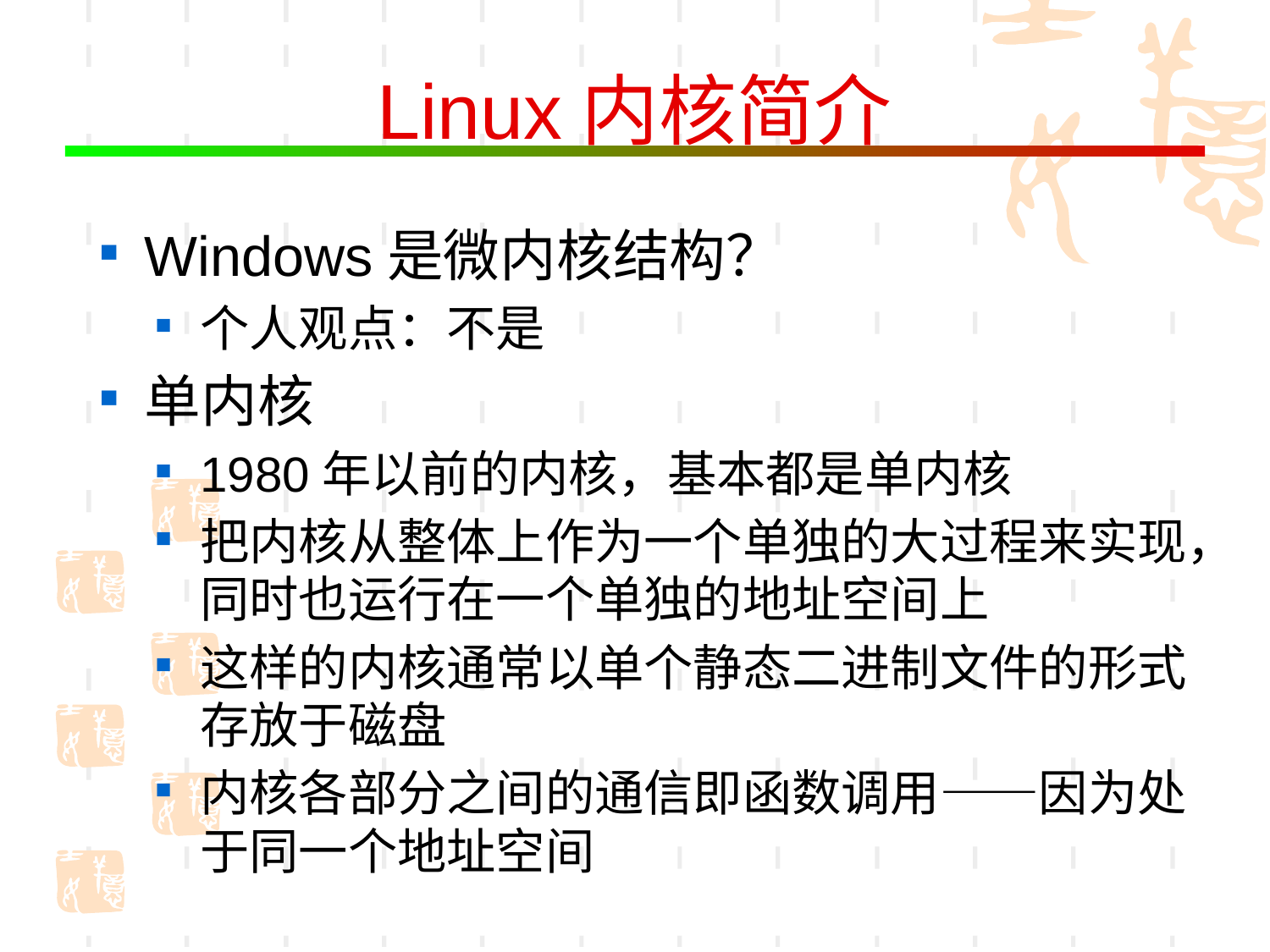

# Linux内核简介
Windows是微内核结构？
个人观点：不是
单内核
1980年以前的内核，基本都是单内核
把内核从整体上作为一个单独的大过程来实现，同时也运行在一个单独的地址空间上
这样的内核通常以单个静态二进制文件的形式存放于磁盘
内核各部分之间的通信即函数调用——因为处于同一个地址空间